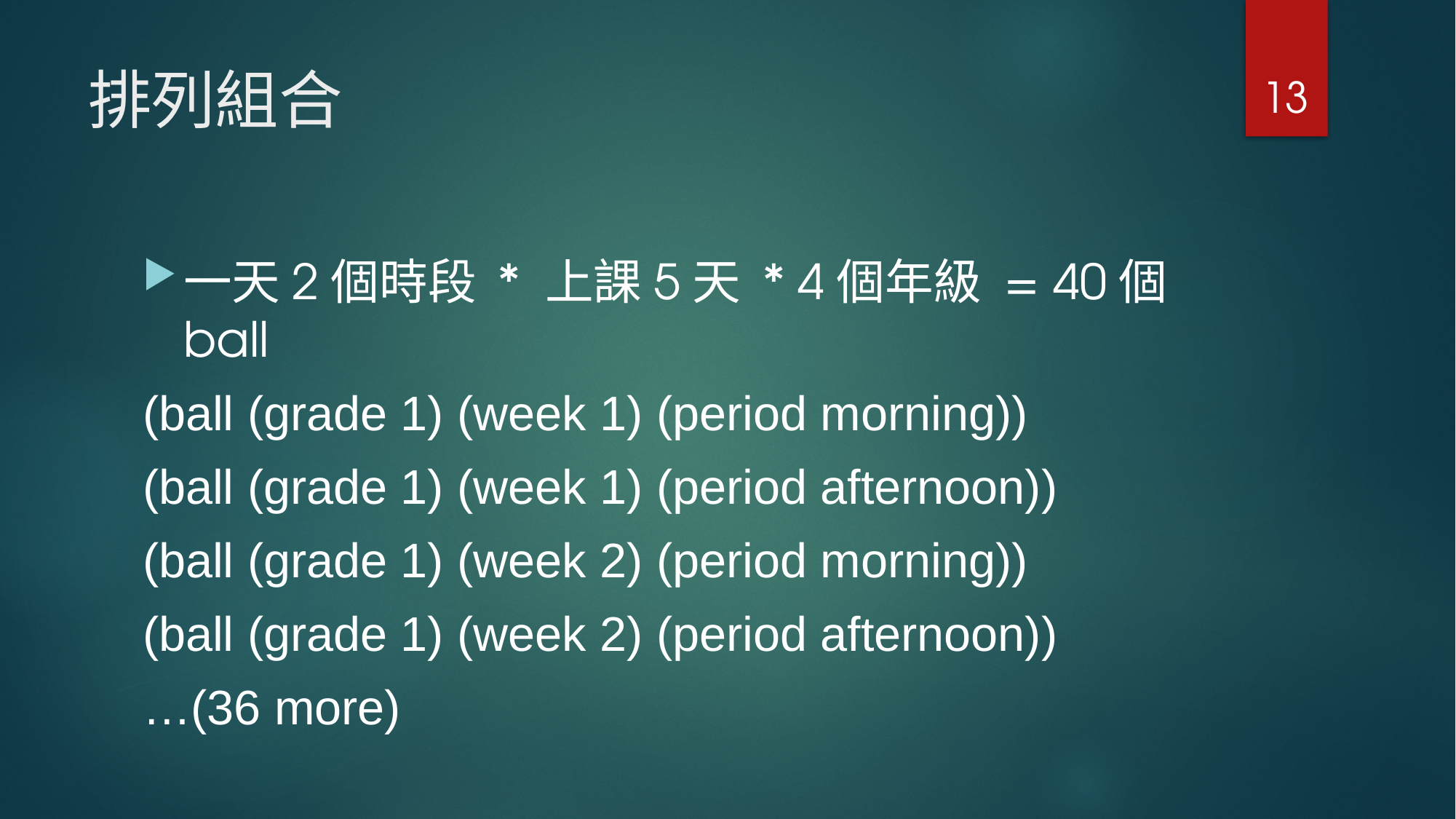

13
# 排列組合
一天2個時段 * 上課5天 * 4個年級 = 40個ball
(ball (grade 1) (week 1) (period morning))
(ball (grade 1) (week 1) (period afternoon))
(ball (grade 1) (week 2) (period morning))
(ball (grade 1) (week 2) (period afternoon))
…(36 more)